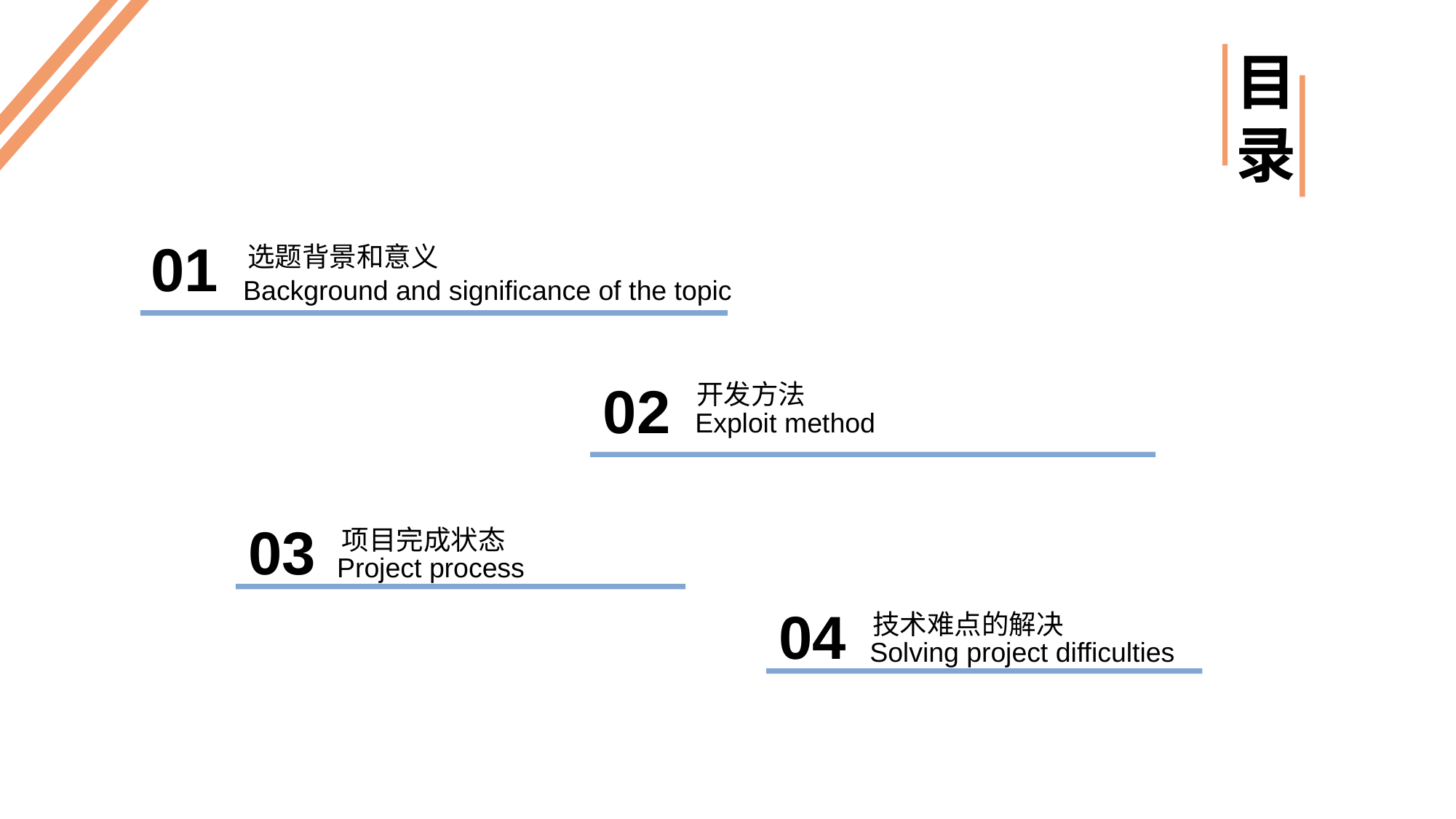

目录

01
选题背景和意义
Background and significance of the topic

02
开发方法
Exploit method

03
项目完成状态
Project process

04
技术难点的解决
Solving project difficulties